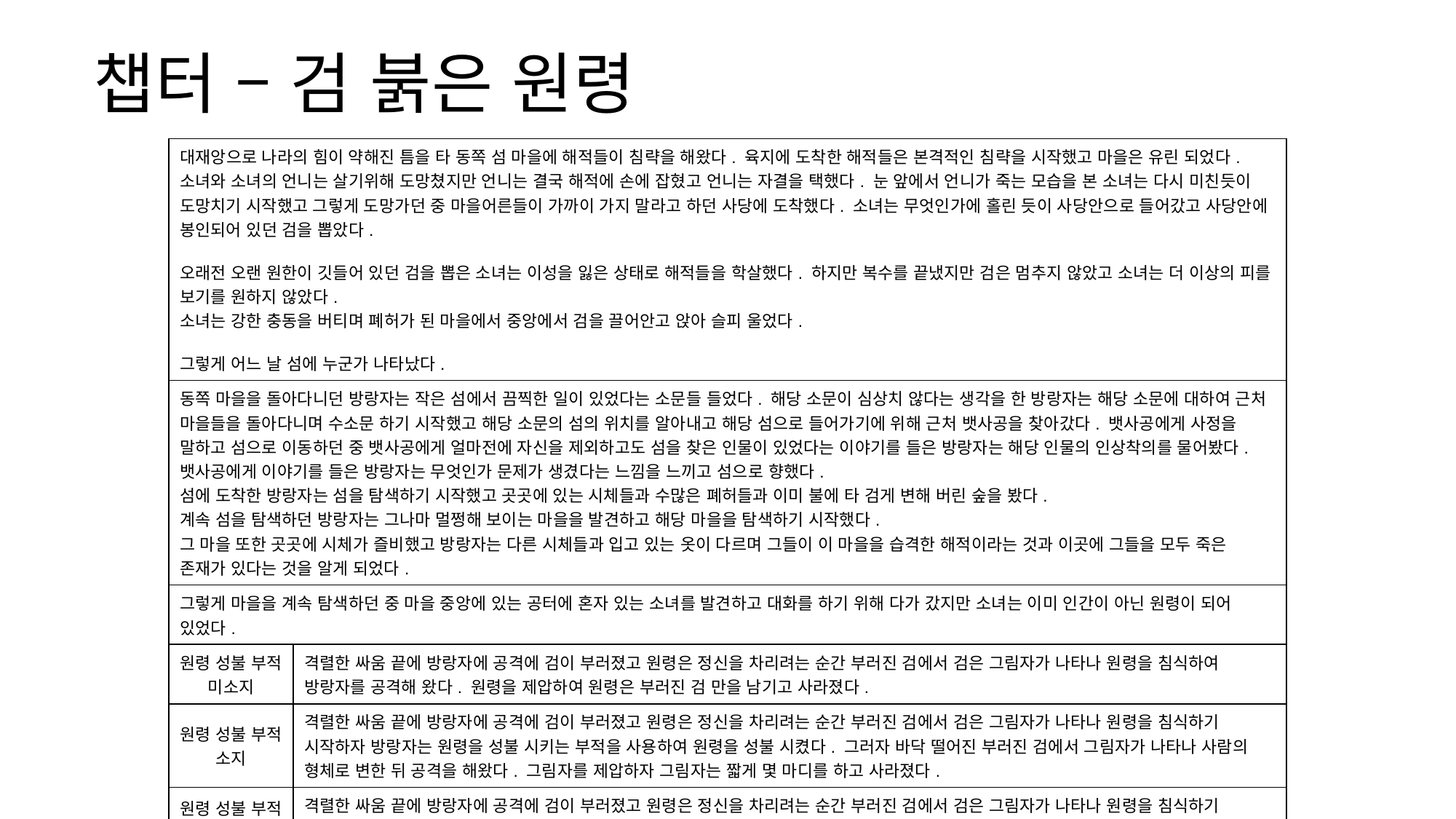

# 챕터 – 검 붉은 원령
| 대재앙으로 나라의 힘이 약해진 틈을 타 동쪽 섬 마을에 해적들이 침략을 해왔다. 육지에 도착한 해적들은 본격적인 침략을 시작했고 마을은 유린 되었다. 소녀와 소녀의 언니는 살기위해 도망쳤지만 언니는 결국 해적에 손에 잡혔고 언니는 자결을 택했다. 눈 앞에서 언니가 죽는 모습을 본 소녀는 다시 미친듯이 도망치기 시작했고 그렇게 도망가던 중 마을어른들이 가까이 가지 말라고 하던 사당에 도착했다. 소녀는 무엇인가에 홀린 듯이 사당안으로 들어갔고 사당안에 봉인되어 있던 검을 뽑았다. 오래전 오랜 원한이 깃들어 있던 검을 뽑은 소녀는 이성을 잃은 상태로 해적들을 학살했다. 하지만 복수를 끝냈지만 검은 멈추지 않았고 소녀는 더 이상의 피를 보기를 원하지 않았다. 소녀는 강한 충동을 버티며 폐허가 된 마을에서 중앙에서 검을 끌어안고 앉아 슬피 울었다. 그렇게 어느 날 섬에 누군가 나타났다. |  |
| --- | --- |
| 동쪽 마을을 돌아다니던 방랑자는 작은 섬에서 끔찍한 일이 있었다는 소문들 들었다. 해당 소문이 심상치 않다는 생각을 한 방랑자는 해당 소문에 대하여 근처 마을들을 돌아다니며 수소문 하기 시작했고 해당 소문의 섬의 위치를 알아내고 해당 섬으로 들어가기에 위해 근처 뱃사공을 찾아갔다. 뱃사공에게 사정을 말하고 섬으로 이동하던 중 뱃사공에게 얼마전에 자신을 제외하고도 섬을 찾은 인물이 있었다는 이야기를 들은 방랑자는 해당 인물의 인상착의를 물어봤다. 뱃사공에게 이야기를 들은 방랑자는 무엇인가 문제가 생겼다는 느낌을 느끼고 섬으로 향했다. 섬에 도착한 방랑자는 섬을 탐색하기 시작했고 곳곳에 있는 시체들과 수많은 폐허들과 이미 불에 타 검게 변해 버린 숲을 봤다. 계속 섬을 탐색하던 방랑자는 그나마 멀쩡해 보이는 마을을 발견하고 해당 마을을 탐색하기 시작했다. 그 마을 또한 곳곳에 시체가 즐비했고 방랑자는 다른 시체들과 입고 있는 옷이 다르며 그들이 이 마을을 습격한 해적이라는 것과 이곳에 그들을 모두 죽은 존재가 있다는 것을 알게 되었다. |  |
| 그렇게 마을을 계속 탐색하던 중 마을 중앙에 있는 공터에 혼자 있는 소녀를 발견하고 대화를 하기 위해 다가 갔지만 소녀는 이미 인간이 아닌 원령이 되어 있었다. |  |
| 원령 성불 부적 미소지 | 격렬한 싸움 끝에 방랑자에 공격에 검이 부러졌고 원령은 정신을 차리려는 순간 부러진 검에서 검은 그림자가 나타나 원령을 침식하여 방랑자를 공격해 왔다. 원령을 제압하여 원령은 부러진 검 만을 남기고 사라졌다. |
| 원령 성불 부적 소지 | 격렬한 싸움 끝에 방랑자에 공격에 검이 부러졌고 원령은 정신을 차리려는 순간 부러진 검에서 검은 그림자가 나타나 원령을 침식하기 시작하자 방랑자는 원령을 성불 시키는 부적을 사용하여 원령을 성불 시켰다. 그러자 바닥 떨어진 부러진 검에서 그림자가 나타나 사람의 형체로 변한 뒤 공격을 해왔다. 그림자를 제압하자 그림자는 짧게 몇 마디를 하고 사라졌다. |
| 원령 성불 부적 소지 And 방울 소지 | 격렬한 싸움 끝에 방랑자에 공격에 검이 부러졌고 원령은 정신을 차리려는 순간 부러진 검에서 검은 그림자가 나타나 원령을 침식하기 시작하자 방랑자의 주머니에서 방울이 빛을 내기 시작했고 방울을 꺼내자 방울이 울리며 그림자를 밀어내기 시작했다. 그림자가 마지막 발악을 하듯이 원령의 몸을 억지로 움직여 공격해 왔고 방랑자는 그림자를 처리하고 자유가 된 원령에게 감사인사와 섬에 있었던 진실을 들든 뒤에 부적을 꺼내 소녀를 성불 시켜 주었다. |